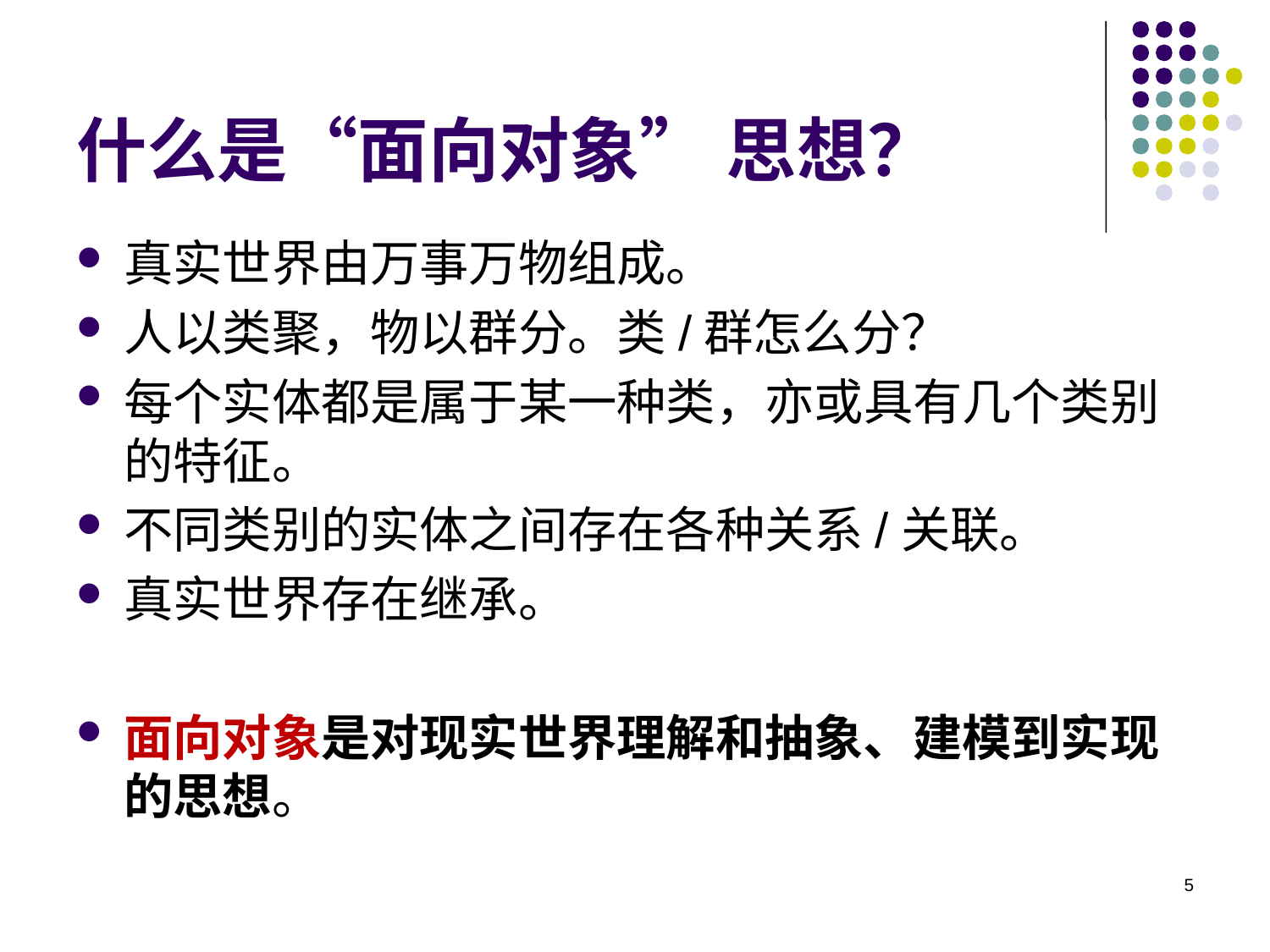

# 什么是“面向对象” 思想？
真实世界由万事万物组成。
人以类聚，物以群分。类/群怎么分？
每个实体都是属于某一种类，亦或具有几个类别的特征。
不同类别的实体之间存在各种关系/关联。
真实世界存在继承。

面向对象是对现实世界理解和抽象、建模到实现的思想。

5